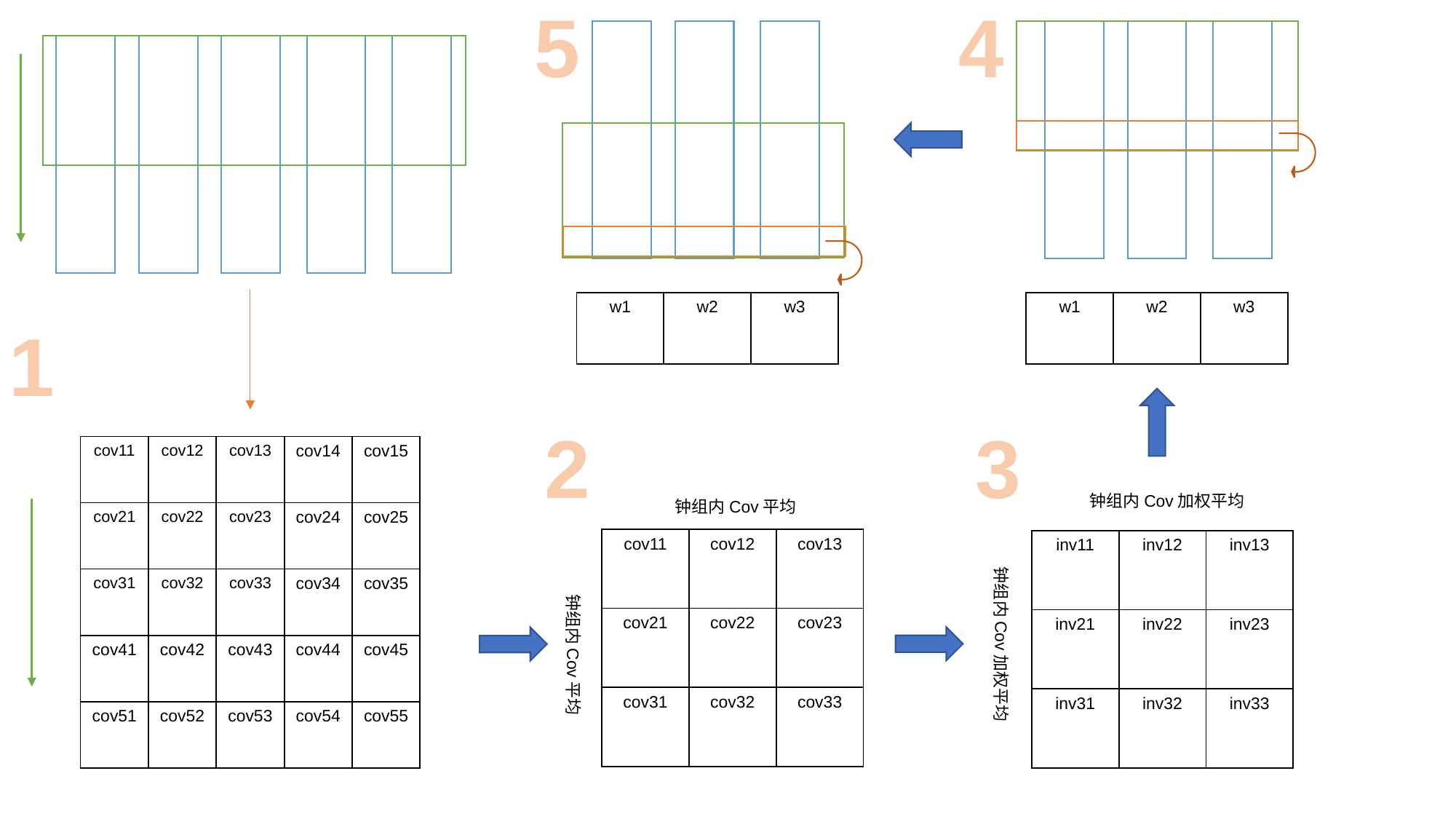

5
4

| w1 | w2 | w3 |
| --- | --- | --- |
| w1 | w2 | w3 |
| --- | --- | --- |
1

2
3
| cov11 | cov12 | cov13 | cov14 | cov15 |
| --- | --- | --- | --- | --- |
| cov21 | cov22 | cov23 | cov24 | cov25 |
| cov31 | cov32 | cov33 | cov34 | cov35 |
| cov41 | cov42 | cov43 | cov44 | cov45 |
| cov51 | cov52 | cov53 | cov54 | cov55 |
钟组内Cov加权平均

钟组内Cov平均

| cov11 | cov12 | cov13 |
| --- | --- | --- |
| cov21 | cov22 | cov23 |
| cov31 | cov32 | cov33 |
| inv11 | inv12 | inv13 |
| --- | --- | --- |
| inv21 | inv22 | inv23 |
| inv31 | inv32 | inv33 |

钟组内Cov加权平均

钟组内Cov平均